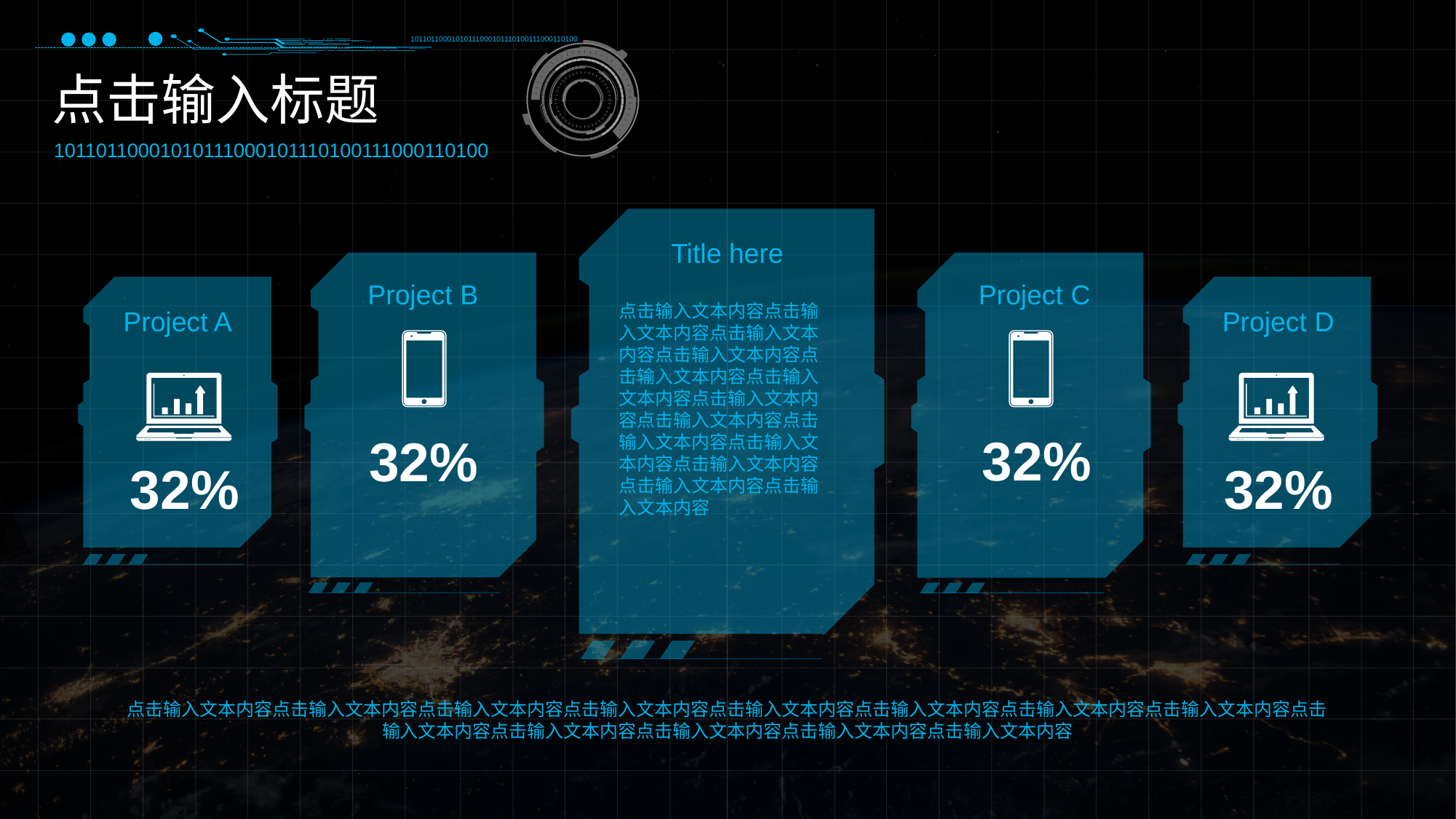

10110110001010111000101110100111000110100

点击输入标题
10110110001010111000101110100111000110100
Title here

Project B
Project C
点击输入文本内容点击输入文本内容点击输入文本内容点击输入文本内容点击输入文本内容点击输入文本内容点击输入文本内容点击输入文本内容点击输入文本内容点击输入文本内容点击输入文本内容点击输入文本内容点击输入文本内容

Project A
Project D

32%
32%
32%
32%

点击输入文本内容点击输入文本内容点击输入文本内容点击输入文本内容点击输入文本内容点击输入文本内容点击输入文本内容点击输入文本内容点击输入文本内容点击输入文本内容点击输入文本内容点击输入文本内容点击输入文本内容